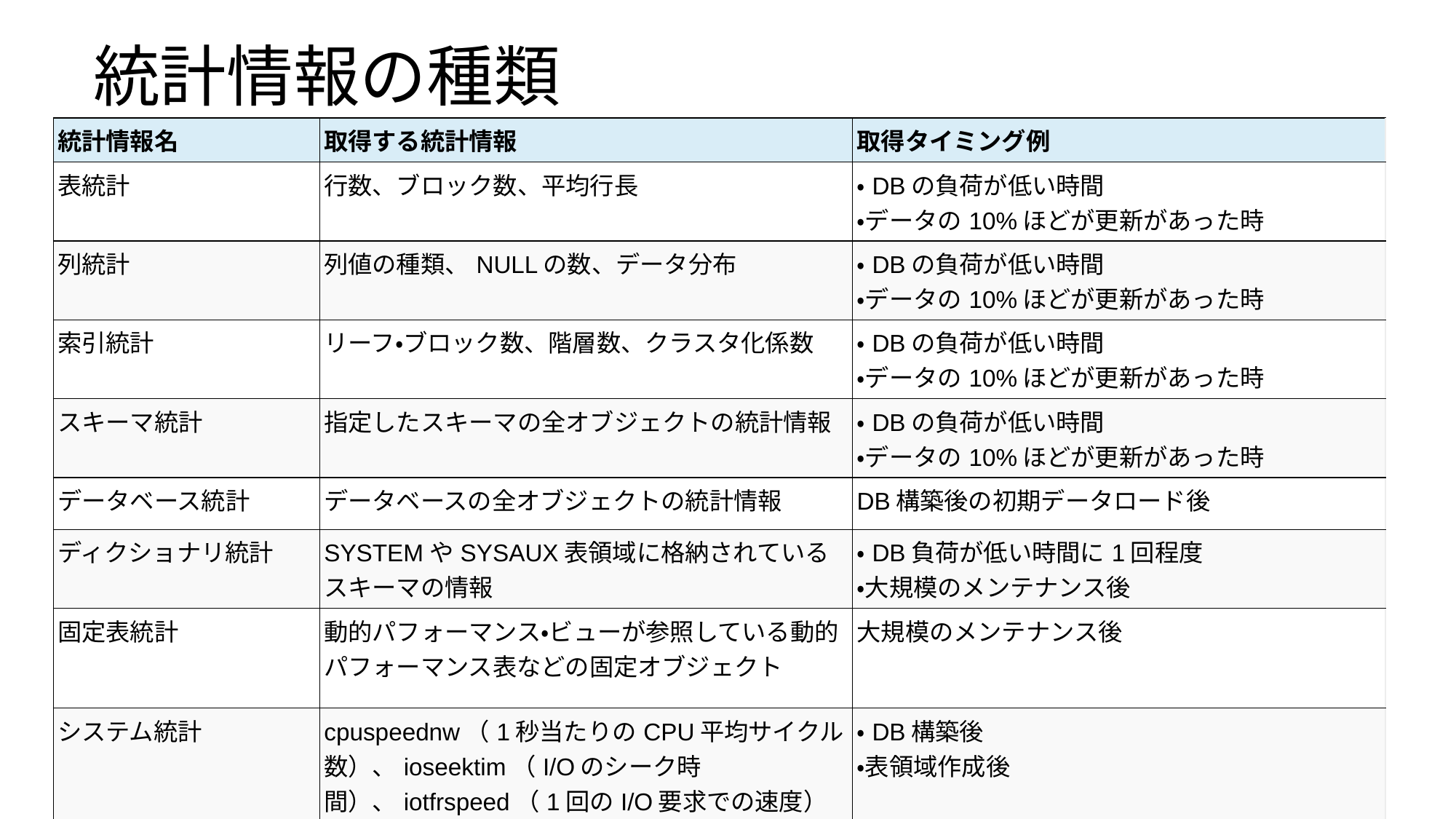

# 統計情報の種類
| 統計情報名 | 取得する統計情報 | 取得タイミング例 |
| --- | --- | --- |
| 表統計 | 行数、ブロック数、平均行長 | ・DBの負荷が低い時間 ・データの10%ほどが更新があった時 |
| 列統計 | 列値の種類、NULLの数、データ分布 | ・DBの負荷が低い時間 ・データの10%ほどが更新があった時 |
| 索引統計 | リーフ・ブロック数、階層数、クラスタ化係数 | ・DBの負荷が低い時間 ・データの10%ほどが更新があった時 |
| スキーマ統計 | 指定したスキーマの全オブジェクトの統計情報 | ・DBの負荷が低い時間 ・データの10%ほどが更新があった時 |
| データベース統計 | データベースの全オブジェクトの統計情報 | DB構築後の初期データロード後 |
| ディクショナリ統計 | SYSTEMやSYSAUX表領域に格納されているスキーマの情報 | ・DB負荷が低い時間に1回程度 ・大規模のメンテナンス後 |
| 固定表統計 | 動的パフォーマンス・ビューが参照している動的パフォーマンス表などの固定オブジェクト | 大規模のメンテナンス後 |
| システム統計 | cpuspeednw（1秒当たりのCPU平均サイクル数）、ioseektim（I/Oのシーク時間）、iotfrspeed（1回のI/O要求での速度） | ・DB構築後 ・表領域作成後 |